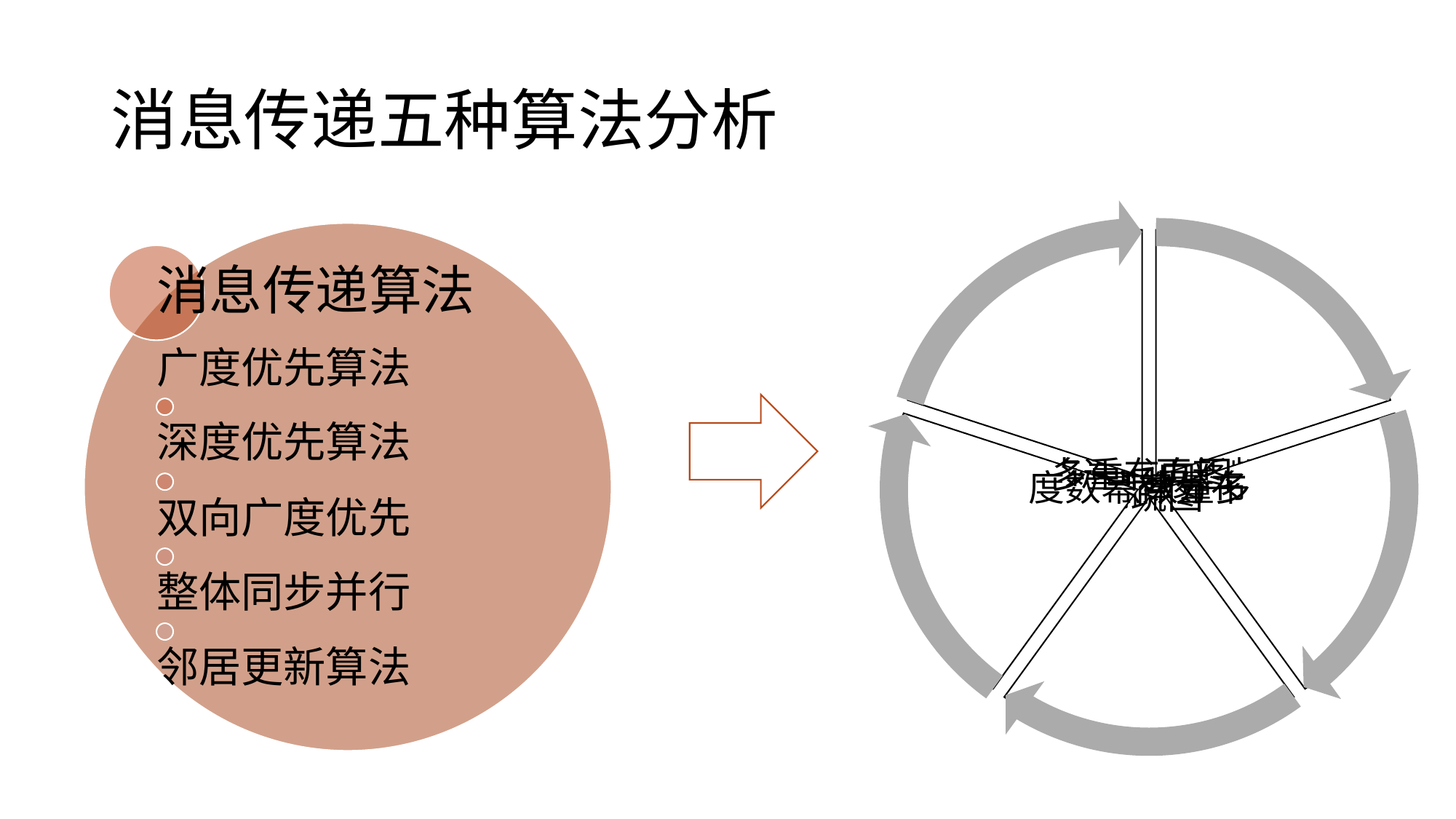

# 消息传递五种算法分析
节点迭代更新频繁
节点数量多
稀疏图
度数幂律分布
多重有向图
消息传递算法
广度优先算法
深度优先算法
双向广度优先
整体同步并行
邻居更新算法